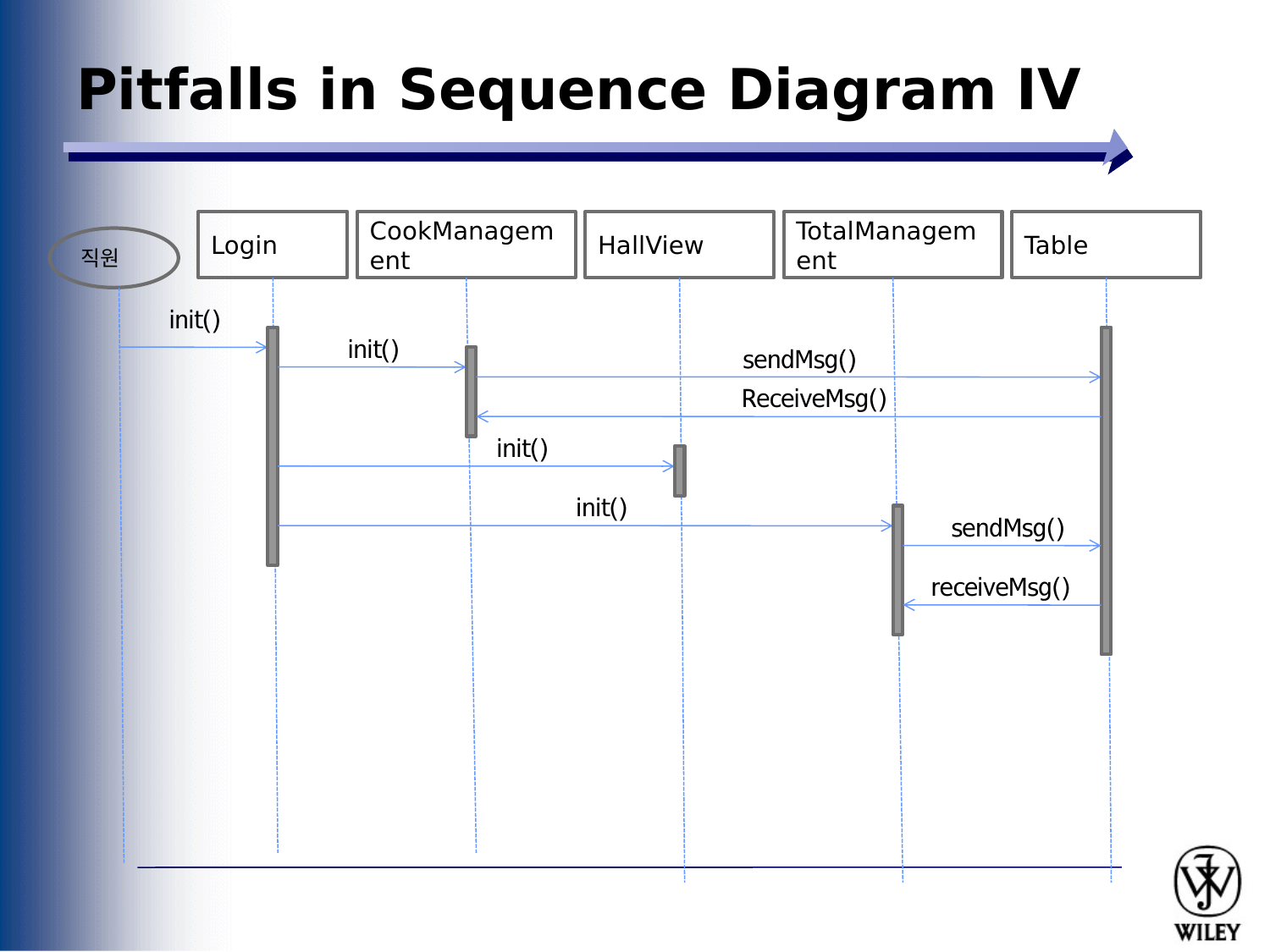

# Pitfalls in Sequence Diagram IV
Login
CookManagement
HallView
TotalManagement
Table
직원
init()

init()

sendMsg()

ReceiveMsg()
init()

init()

sendMsg()
receiveMsg()